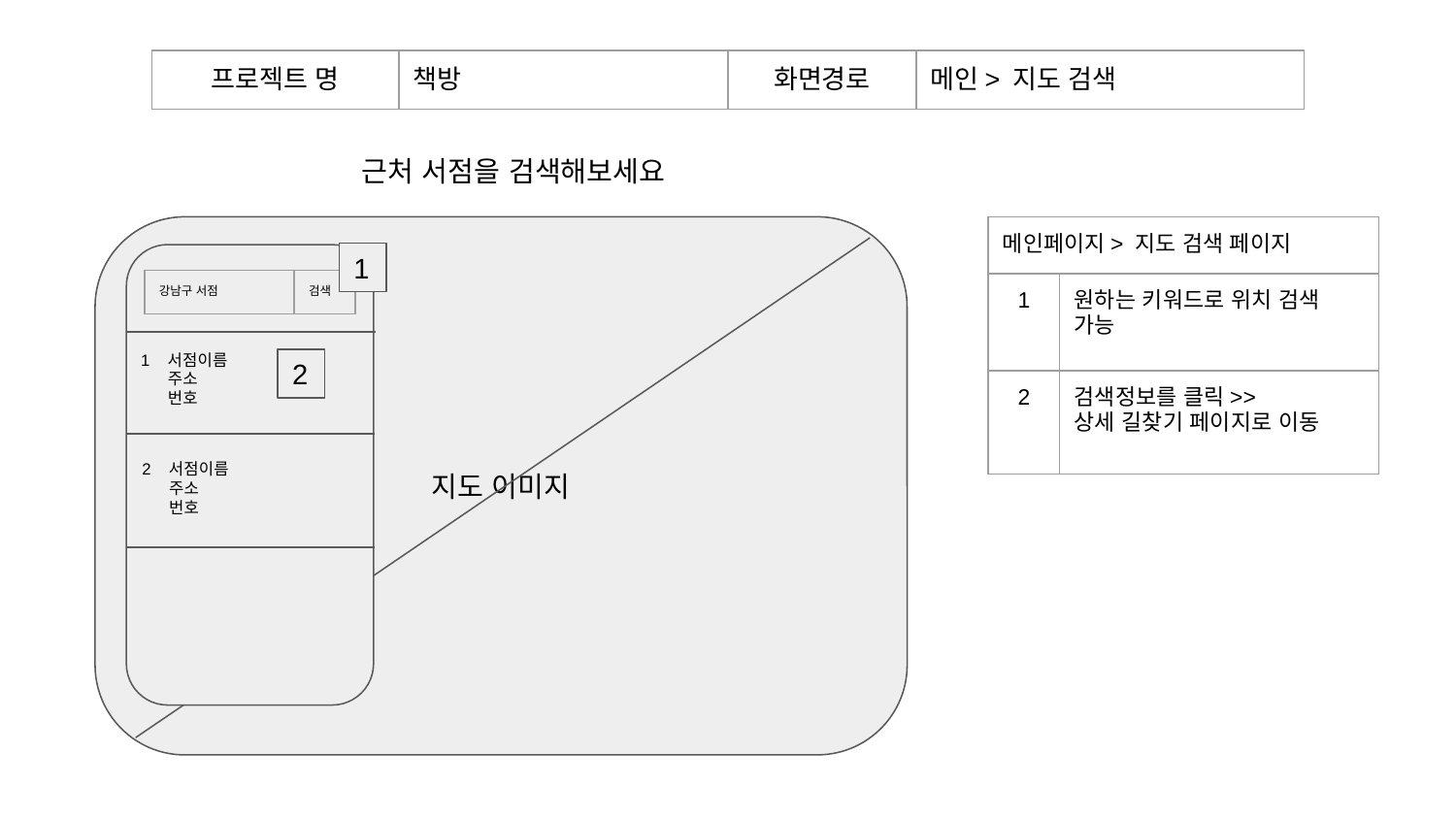

| 프로젝트 명 | 책방 | 화면경로 | 메인> 지도 검색 |
| --- | --- | --- | --- |
근처 서점을 검색해보세요
| 메인페이지> 지도 검색 페이지 |  |
| --- | --- |
| 1 | 원하는 키워드로 위치 검색 가능 |
| 2 | 검색정보를 클릭>> 상세 길찾기 페이지로 이동 |
지도 이미지
1

| 강남구 서점 | 검색 |
| --- | --- |
1   서점이름
     주소
     번호
2
2   서점이름
     주소
     번호